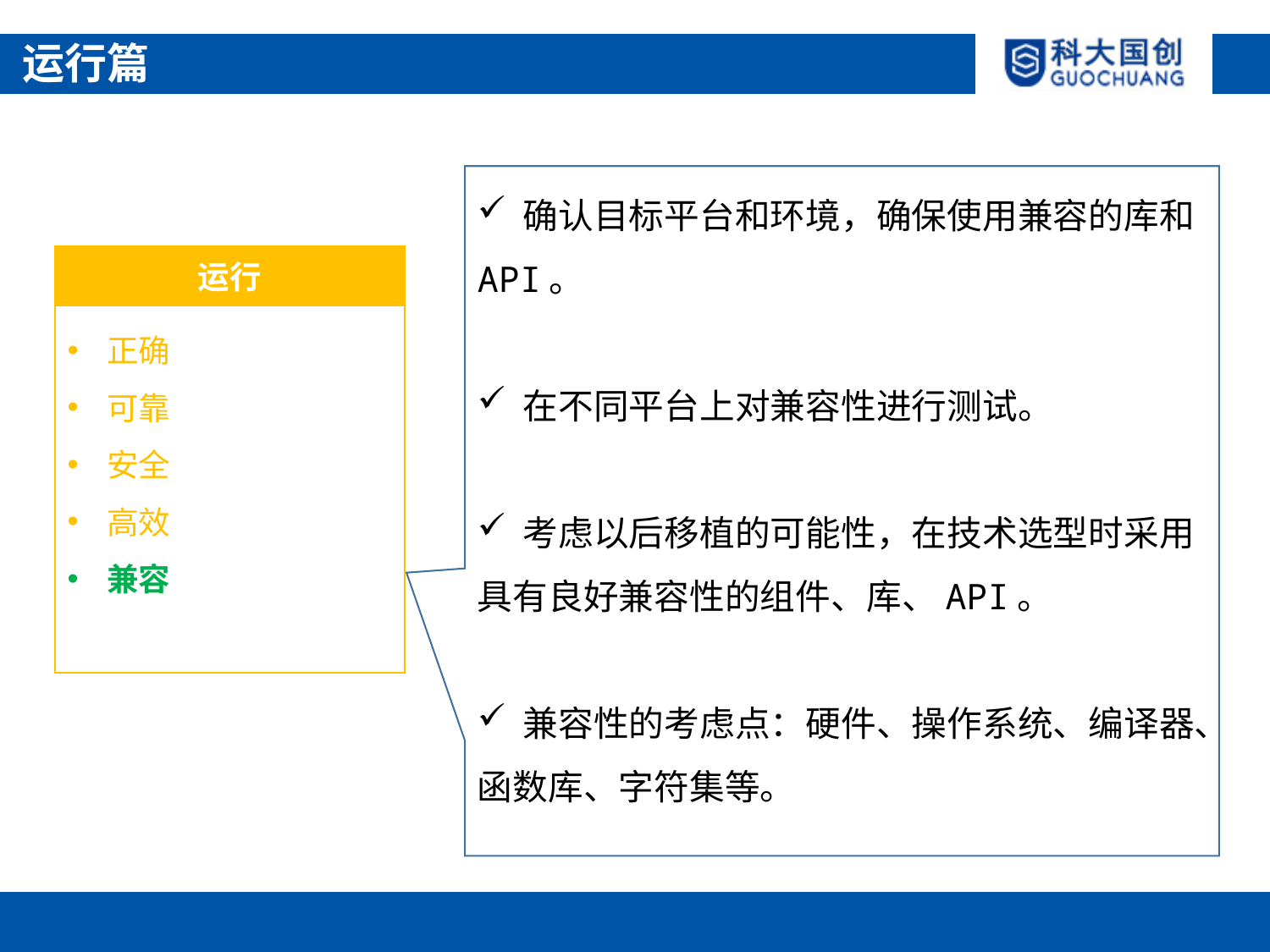

运行篇
 确认目标平台和环境，确保使用兼容的库和API。

 在不同平台上对兼容性进行测试。

 考虑以后移植的可能性，在技术选型时采用具有良好兼容性的组件、库、API。

 兼容性的考虑点：硬件、操作系统、编译器、函数库、字符集等。

运行
正确
可靠
安全
高效
兼容